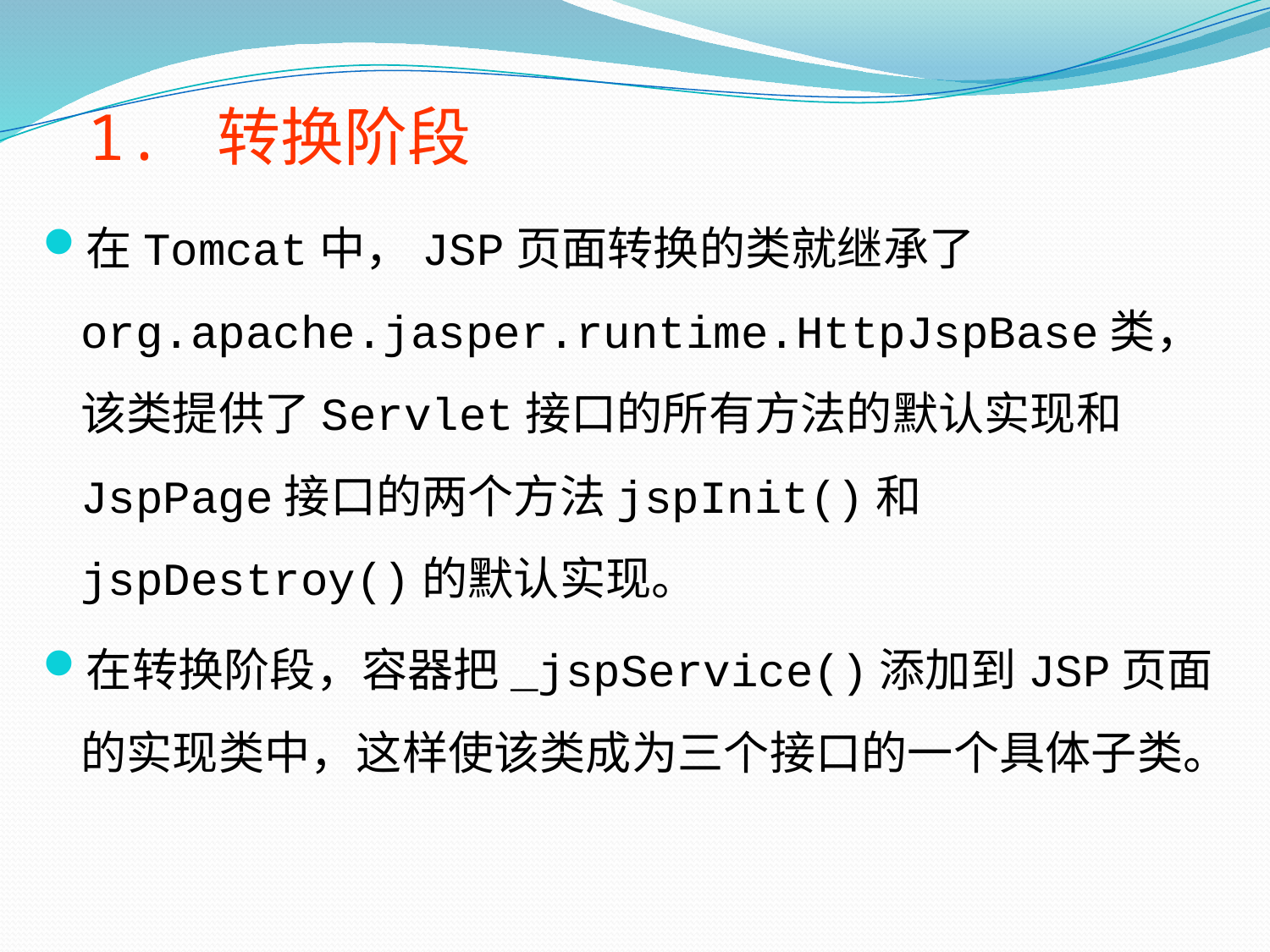

1. 转换阶段
在Tomcat中，JSP页面转换的类就继承了org.apache.jasper.runtime.HttpJspBase类，该类提供了Servlet接口的所有方法的默认实现和JspPage接口的两个方法jspInit()和jspDestroy()的默认实现。
在转换阶段，容器把_jspService()添加到JSP页面的实现类中，这样使该类成为三个接口的一个具体子类。